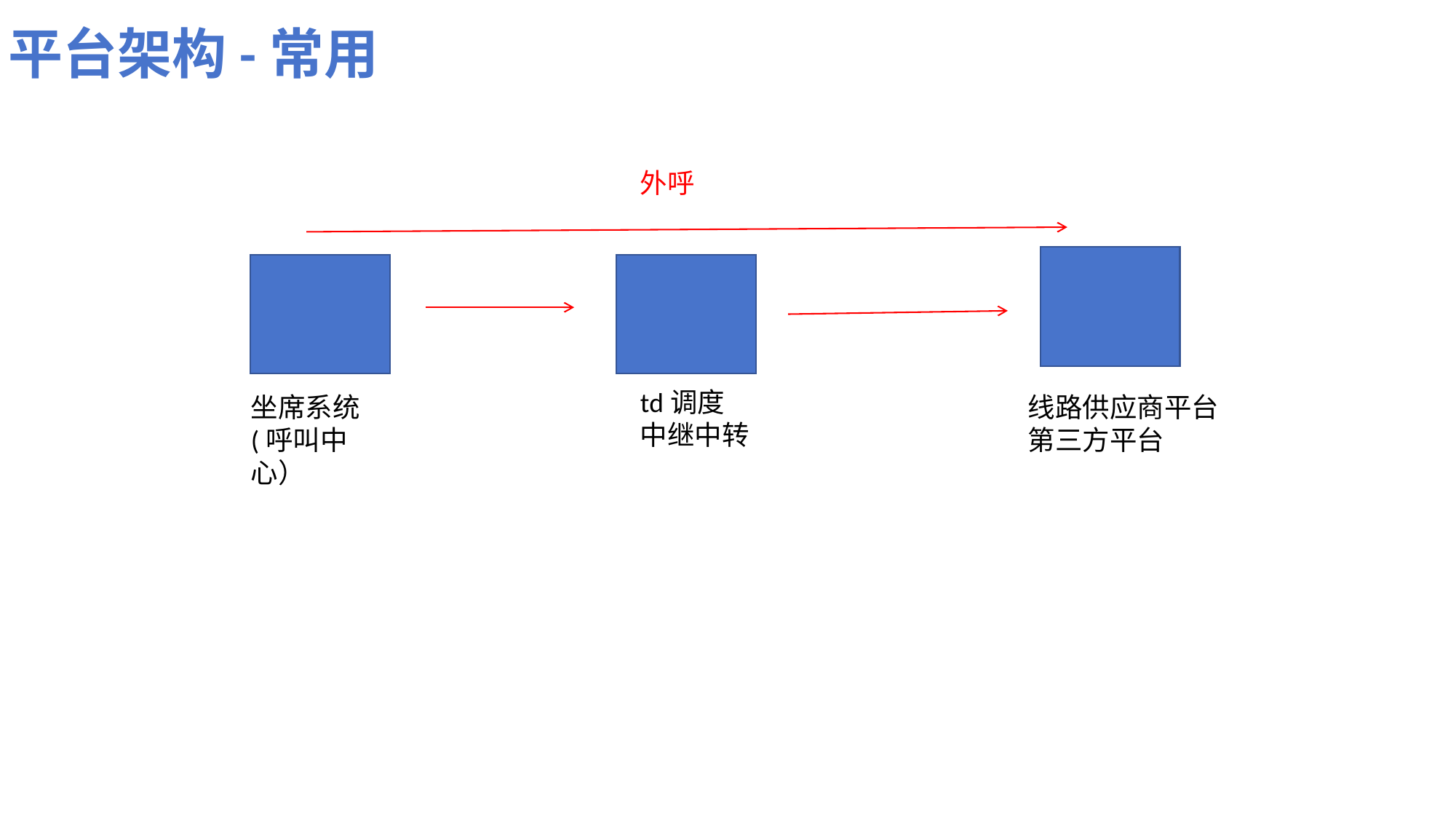

平台架构-常用
外呼

td调度
中继中转
坐席系统
(呼叫中心）
线路供应商平台
第三方平台